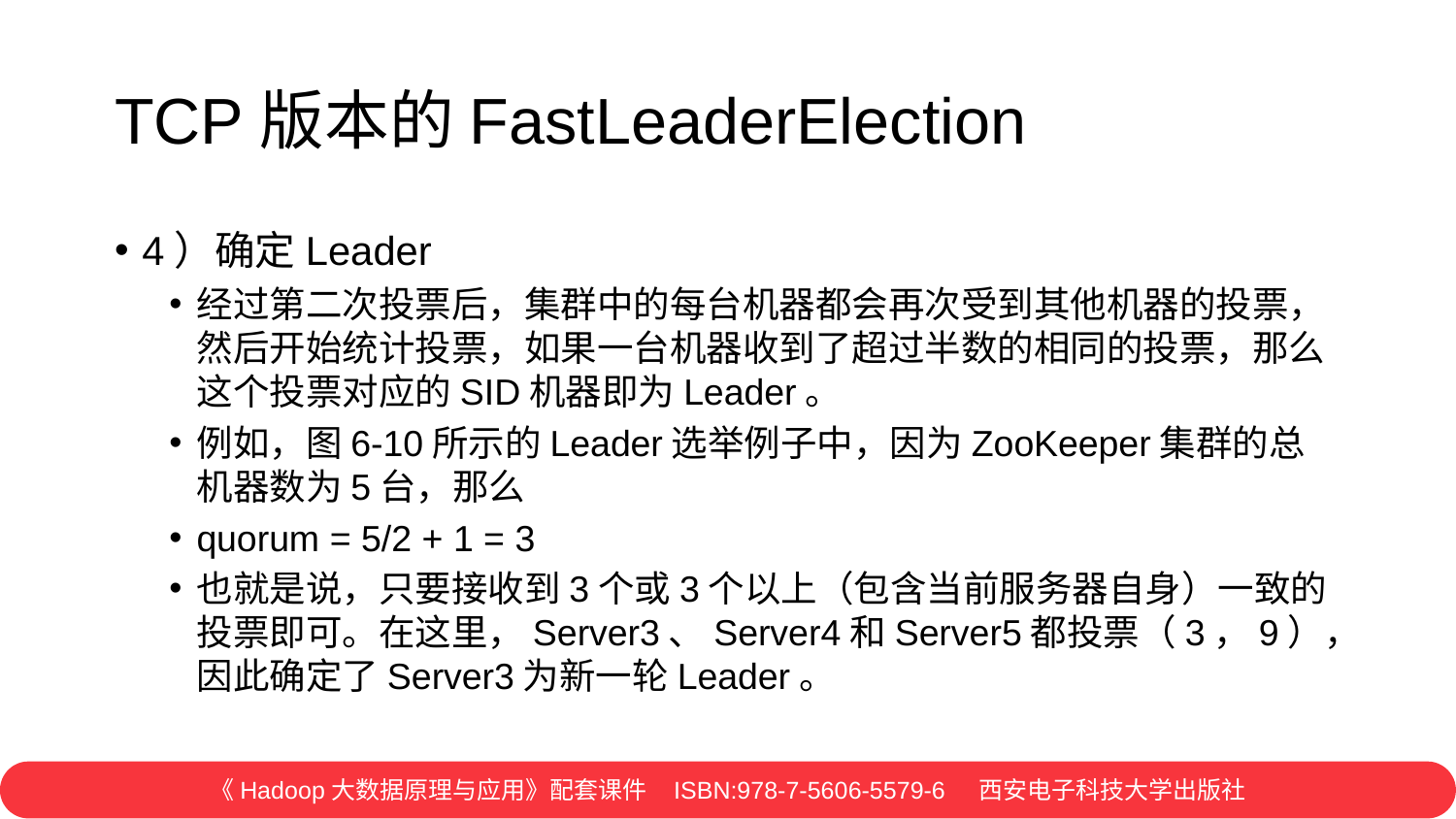

# TCP版本的FastLeaderElection
4）确定Leader
经过第二次投票后，集群中的每台机器都会再次受到其他机器的投票，然后开始统计投票，如果一台机器收到了超过半数的相同的投票，那么这个投票对应的SID机器即为Leader。
例如，图6-10所示的Leader选举例子中，因为ZooKeeper集群的总机器数为5台，那么
quorum = 5/2 + 1 = 3
也就是说，只要接收到3个或3个以上（包含当前服务器自身）一致的投票即可。在这里，Server3、Server4和Server5都投票（3，9），因此确定了Server3为新一轮Leader。